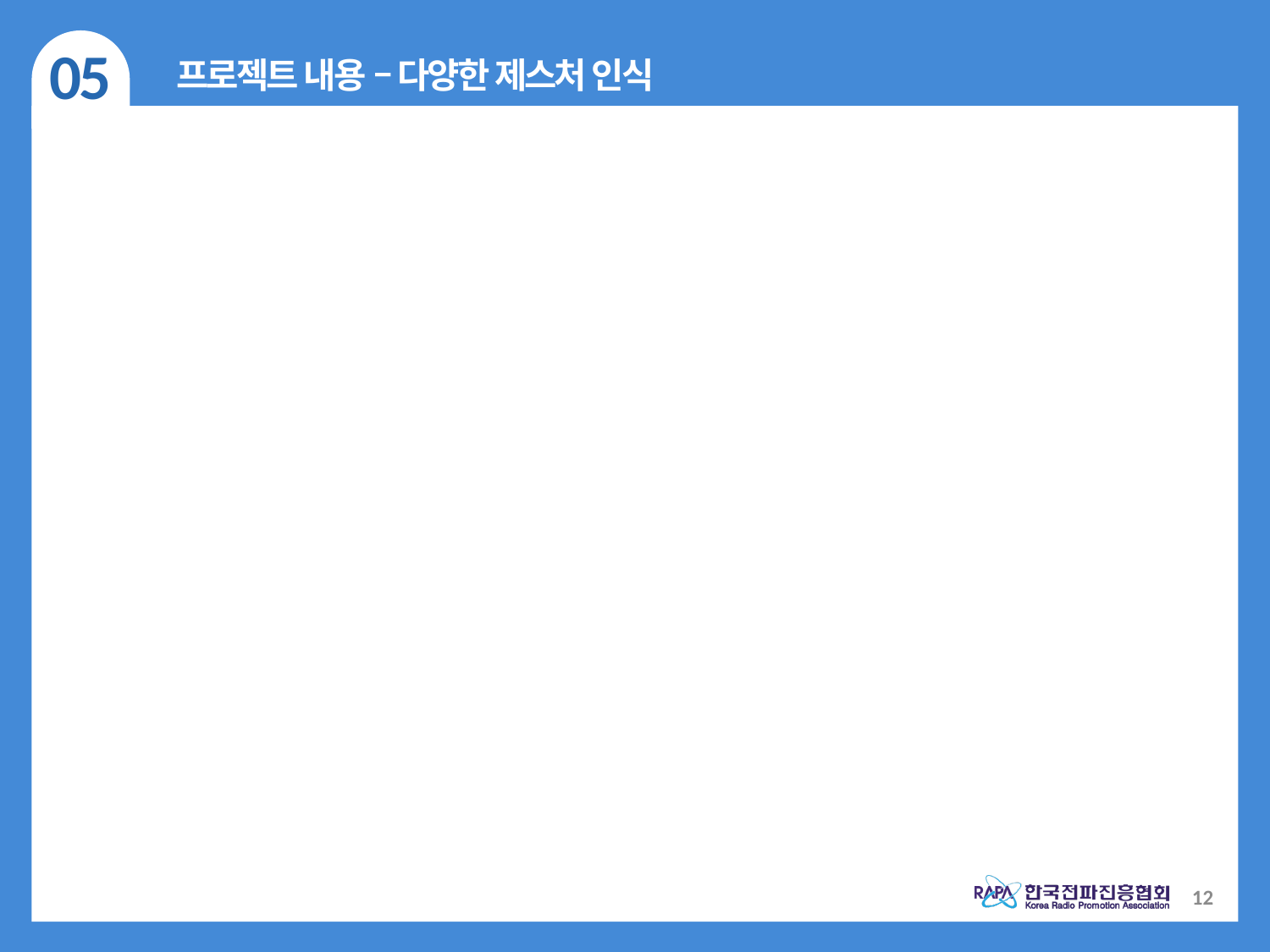

05
프로젝트 내용 – 다양한 제스처 인식
12